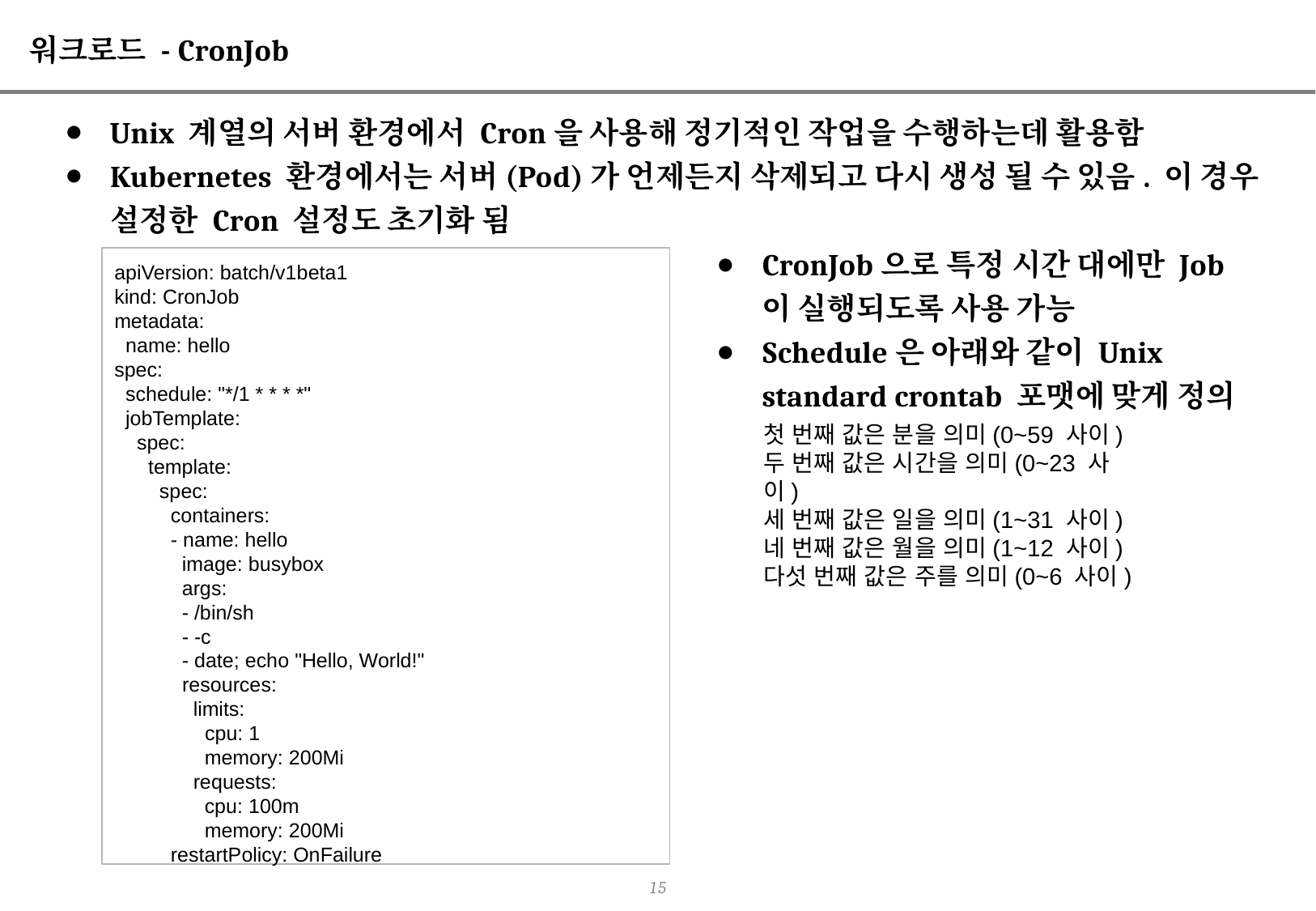

# 워크로드 - CronJob
Unix 계열의 서버 환경에서 Cron을 사용해 정기적인 작업을 수행하는데 활용함
Kubernetes 환경에서는 서버(Pod)가 언제든지 삭제되고 다시 생성 될 수 있음. 이 경우 설정한 Cron 설정도 초기화 됨
CronJob으로 특정 시간 대에만 Job이 실행되도록 사용 가능
Schedule은 아래와 같이 Unix standard crontab 포맷에 맞게 정의
apiVersion: batch/v1beta1
kind: CronJob
metadata:
  name: hello
spec:
  schedule: "*/1 * * * *"
  jobTemplate:
    spec:
      template:
        spec:
          containers:
          - name: hello
            image: busybox
            args:
            - /bin/sh
            - -c
            - date; echo "Hello, World!"
            resources:
              limits:
                cpu: 1
                memory: 200Mi
              requests:
                cpu: 100m
                memory: 200Mi
          restartPolicy: OnFailure
첫 번째 값은 분을 의미(0~59 사이)
두 번째 값은 시간을 의미(0~23 사이)
세 번째 값은 일을 의미(1~31 사이)
네 번째 값은 월을 의미(1~12 사이)
다섯 번째 값은 주를 의미(0~6 사이)